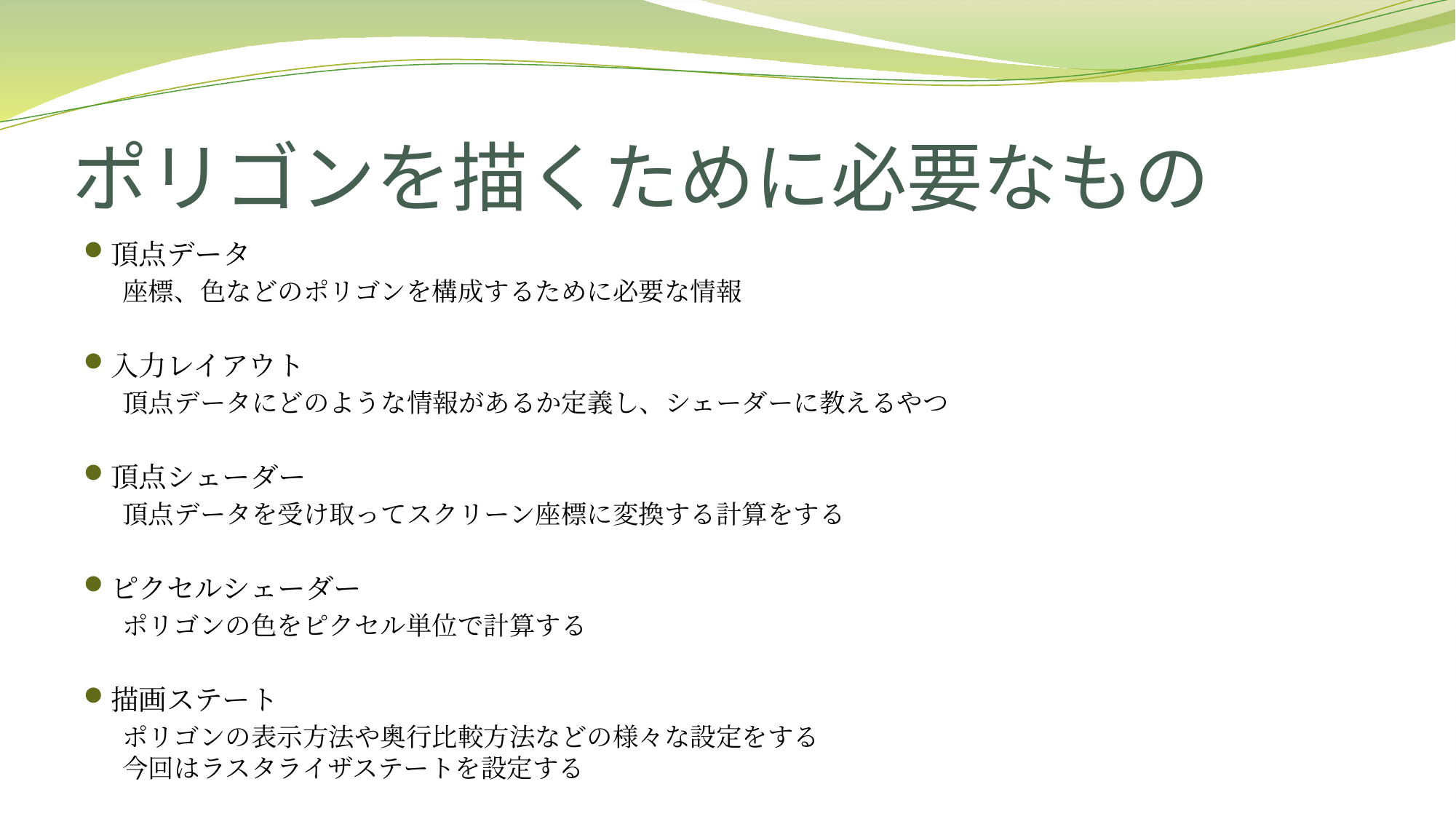

# ポリゴンを描くために必要なもの
頂点データ
座標、色などのポリゴンを構成するために必要な情報

入力レイアウト
頂点データにどのような情報があるか定義し、シェーダーに教えるやつ

頂点シェーダー
頂点データを受け取ってスクリーン座標に変換する計算をする

ピクセルシェーダー
ポリゴンの色をピクセル単位で計算する

描画ステート
ポリゴンの表示方法や奥行比較方法などの様々な設定をする
今回はラスタライザステートを設定する